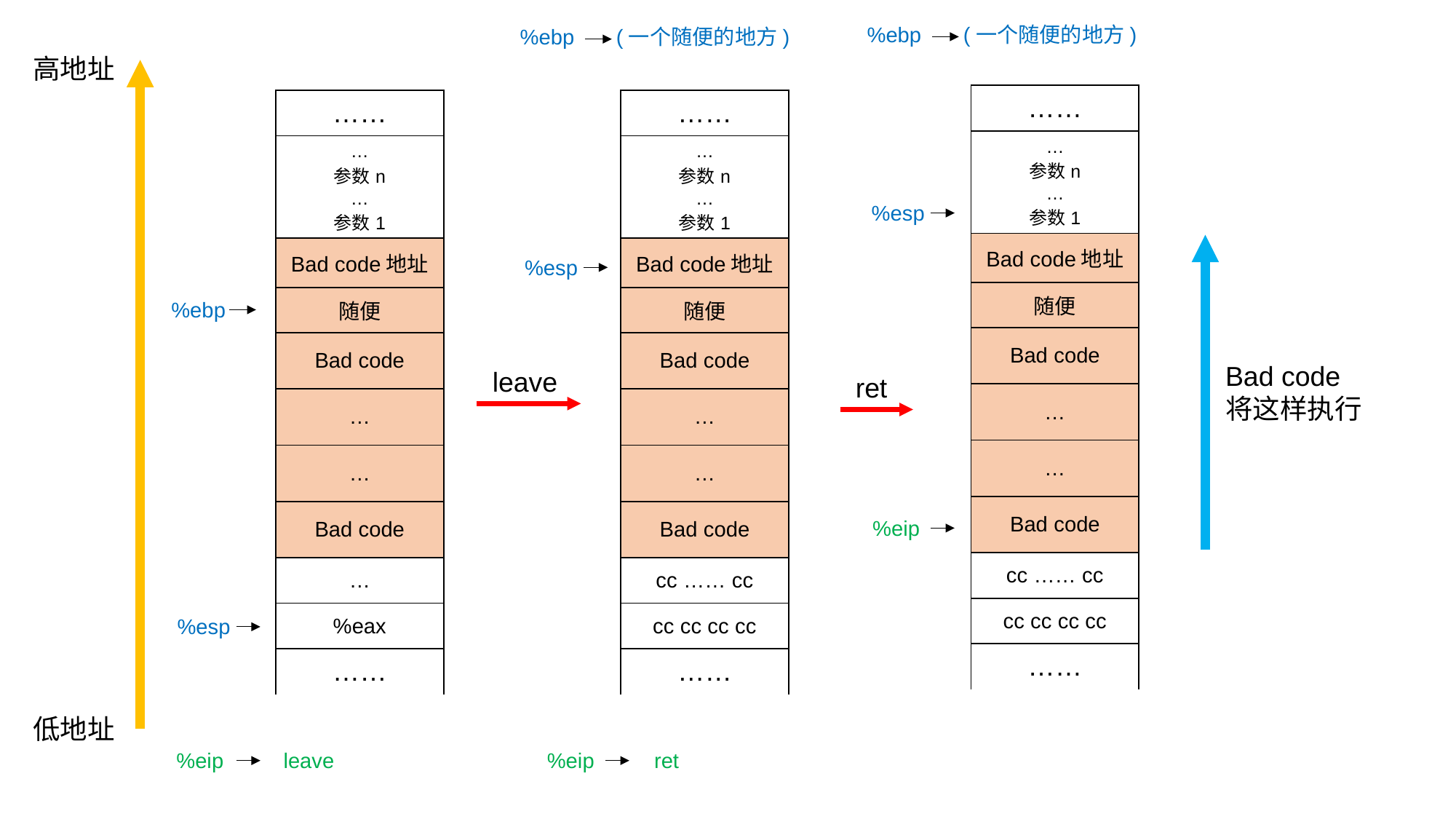

%ebp       (一个随便的地方)
%ebp       (一个随便的地方)
高地址
低地址
| …… |
| --- |
| … 参数n … 参数1 |
| Bad code地址 |
| 随便 |
| Bad code |
| … |
| … |
| Bad code |
| cc …… cc |
| cc cc cc cc |
| …… |
| …… |
| --- |
| … 参数n … 参数1 |
| Bad code地址 |
| 随便 |
| Bad code |
| … |
| … |
| Bad code |
| … |
| %eax |
| …… |
| …… |
| --- |
| … 参数n … 参数1 |
| Bad code地址 |
| 随便 |
| Bad code |
| … |
| … |
| Bad code |
| cc …… cc |
| cc cc cc cc |
| …… |
%esp
%esp
%ebp
Bad code
将这样执行
leave
ret
%eip
%esp
%eip          leave
%eip          ret